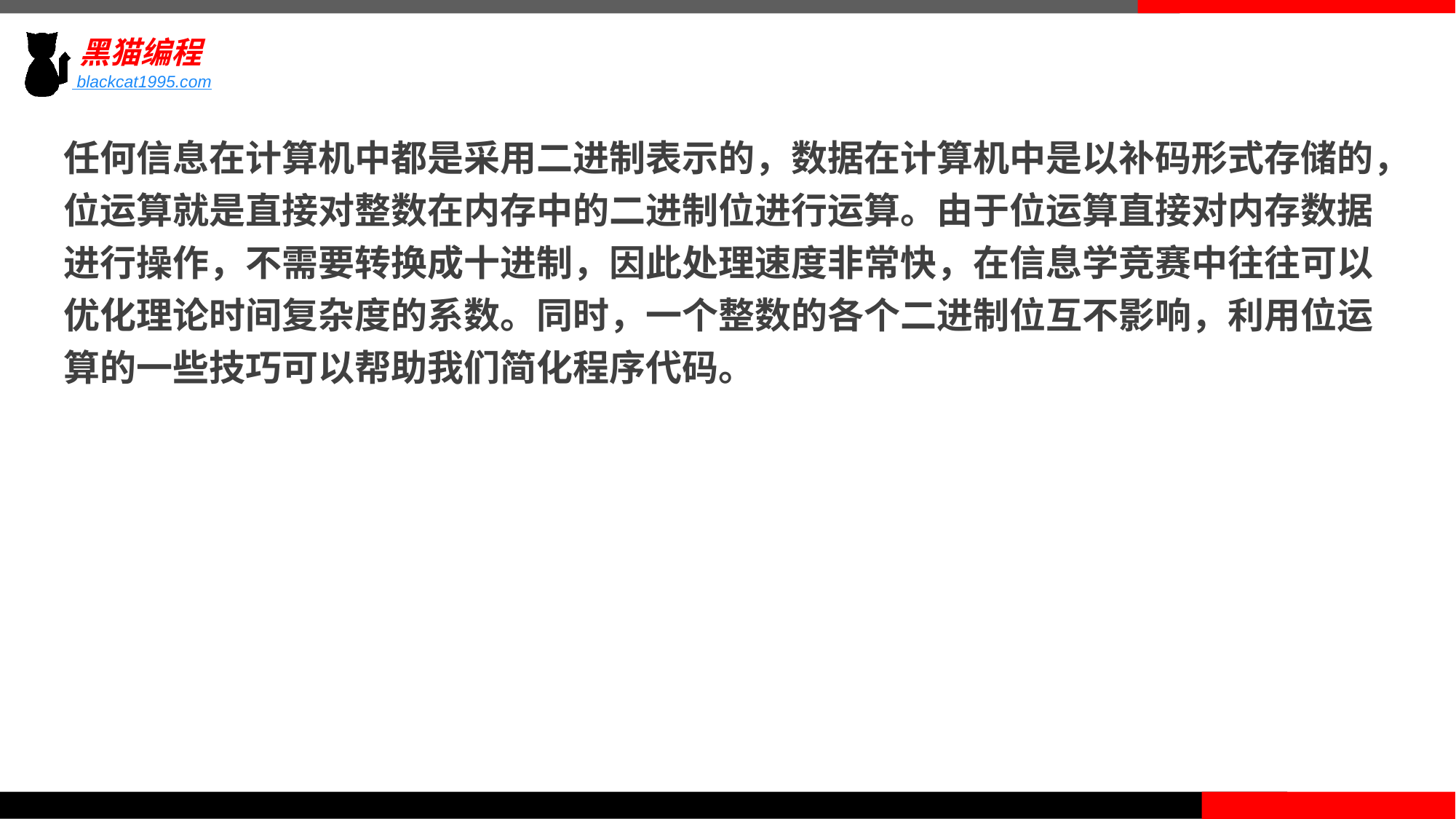

任何信息在计算机中都是采用二进制表示的，数据在计算机中是以补码形式存储的，位运算就是直接对整数在内存中的二进制位进行运算。由于位运算直接对内存数据进行操作，不需要转换成十进制，因此处理速度非常快，在信息学竞赛中往往可以优化理论时间复杂度的系数。同时，一个整数的各个二进制位互不影响，利用位运算的一些技巧可以帮助我们简化程序代码。